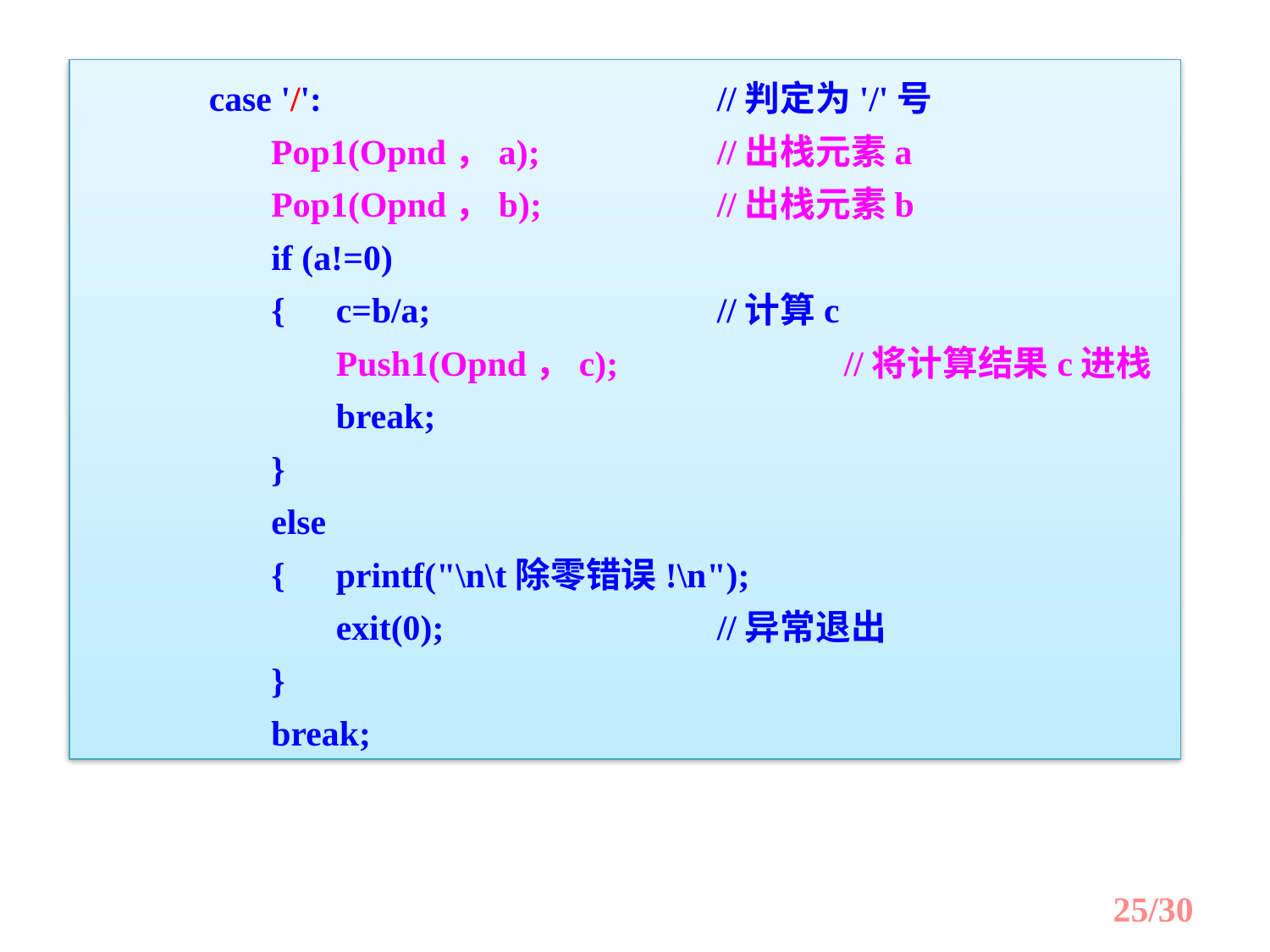

case '/':				//判定为'/'号
	       Pop1(Opnd，a);		//出栈元素a
	       Pop1(Opnd，b);		//出栈元素b
	       if (a!=0)
	       {	c=b/a;			//计算c
		Push1(Opnd，c);		//将计算结果c进栈
		break;
	       }
	       else
	       {	printf("\n\t除零错误!\n");
		exit(0);			//异常退出
	       }
	       break;
25